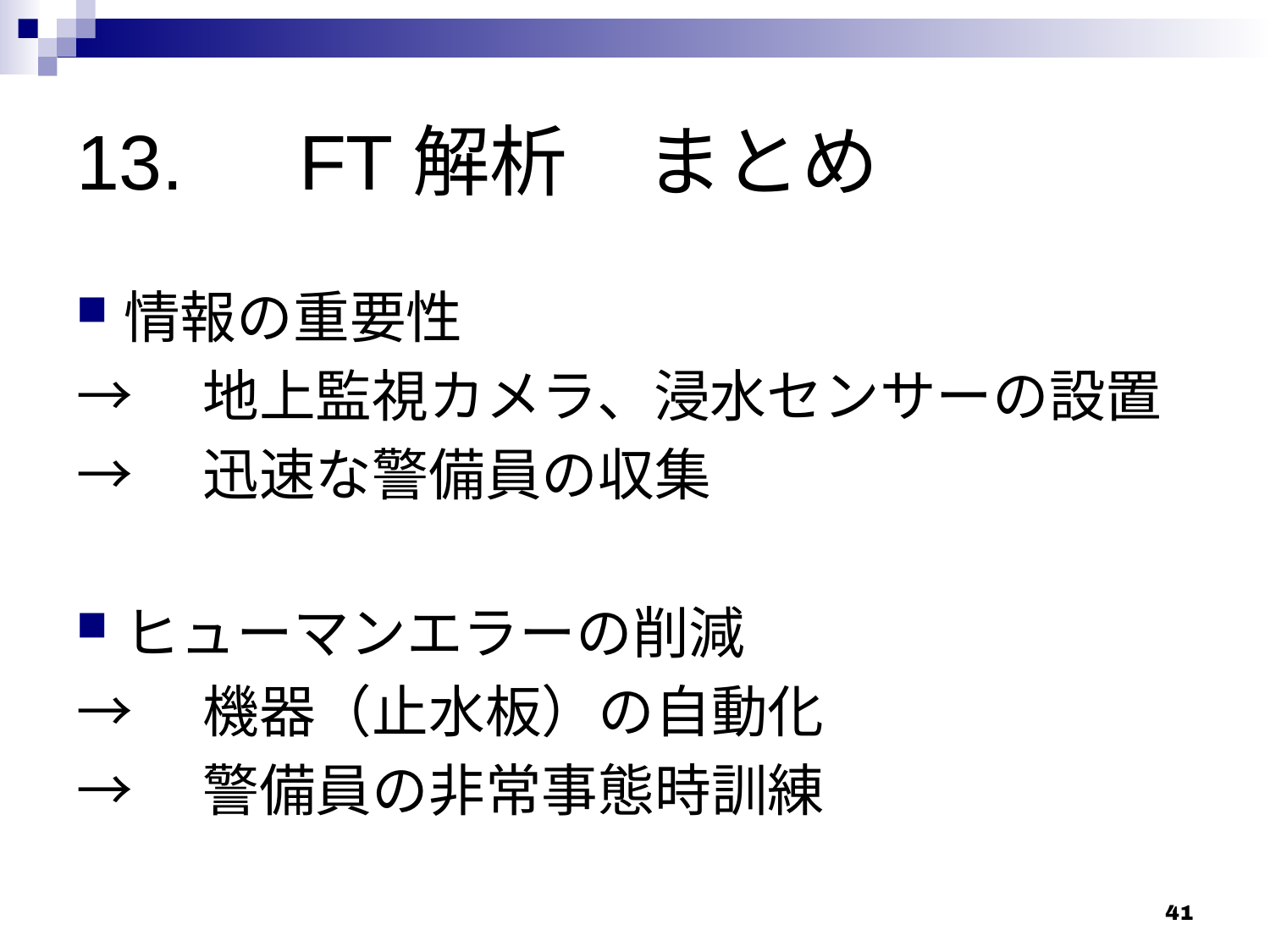

# 13.　FT解析　まとめ
情報の重要性
→　地上監視カメラ、浸水センサーの設置
→　迅速な警備員の収集

ヒューマンエラーの削減
→　機器（止水板）の自動化
→　警備員の非常事態時訓練
41